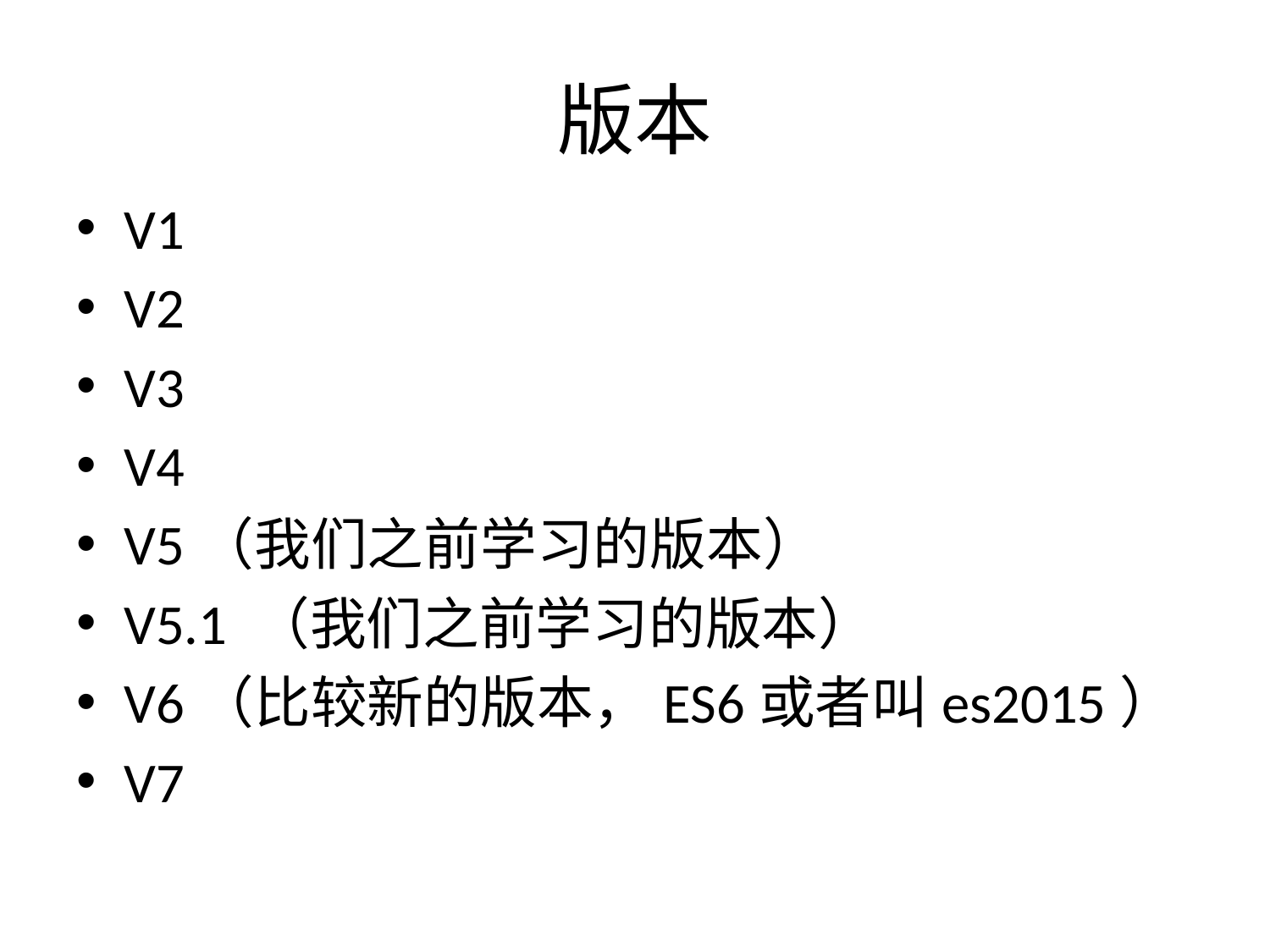

# 版本
V1
V2
V3
V4
V5（我们之前学习的版本）
V5.1 （我们之前学习的版本）
V6（比较新的版本，ES6或者叫es2015）
V7